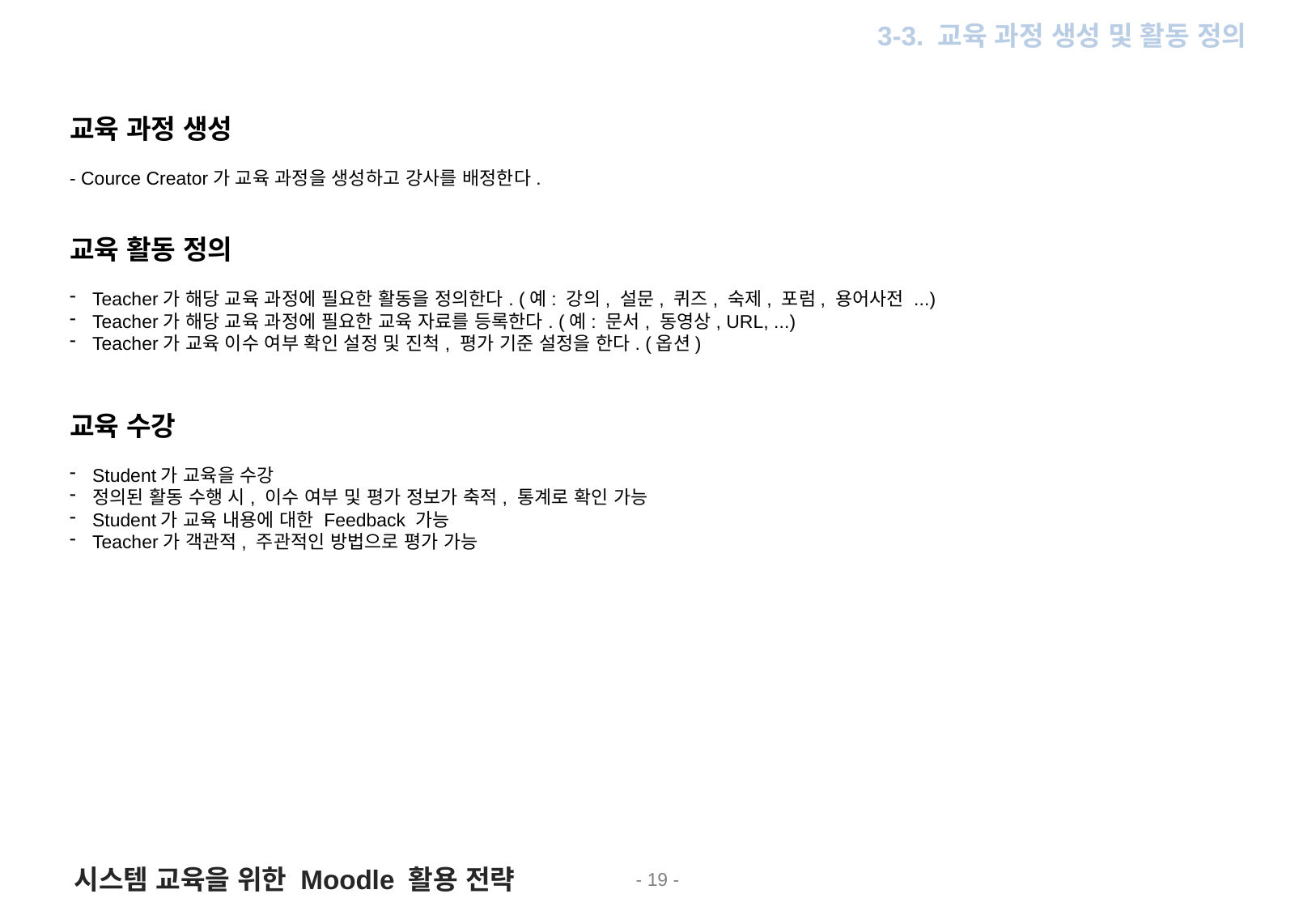

2. 교육 환경 구현
3-3. 교육 과정 생성 및 활동 정의
교육 과정 생성

- Cource Creator가 교육 과정을 생성하고 강사를 배정한다.
교육 활동 정의

Teacher가 해당 교육 과정에 필요한 활동을 정의한다. (예: 강의, 설문, 퀴즈, 숙제, 포럼, 용어사전 ...)
Teacher가 해당 교육 과정에 필요한 교육 자료를 등록한다. (예: 문서, 동영상, URL, ...)
Teacher가 교육 이수 여부 확인 설정 및 진척, 평가 기준 설정을 한다. (옵션)
교육 수강

Student가 교육을 수강
정의된 활동 수행 시, 이수 여부 및 평가 정보가 축적, 통계로 확인 가능
Student가 교육 내용에 대한 Feedback 가능
Teacher가 객관적, 주관적인 방법으로 평가 가능